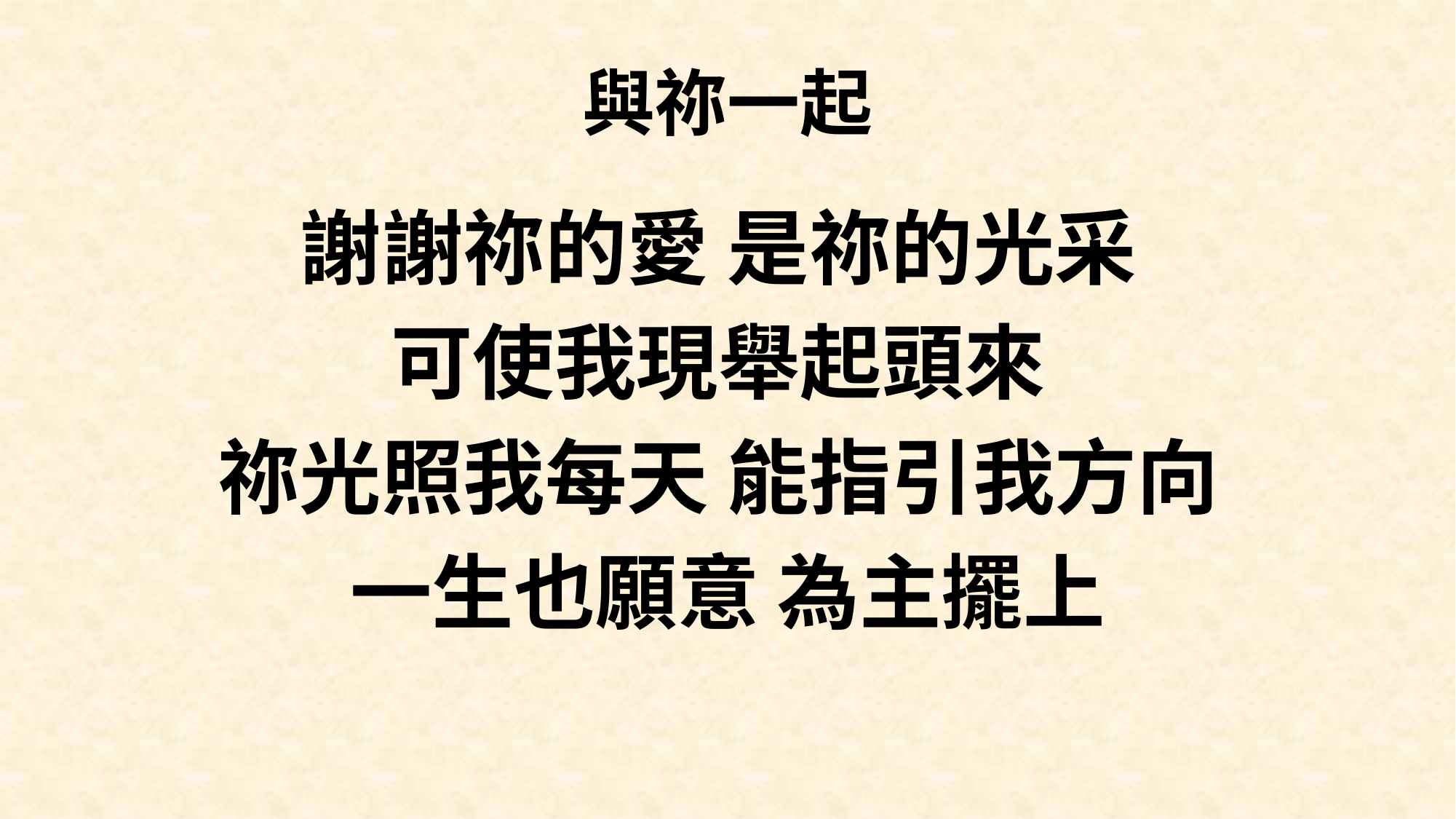

# 與祢一起
謝謝祢的愛 是祢的光采
可使我現舉起頭來
祢光照我每天 能指引我方向
一生也願意 為主擺上